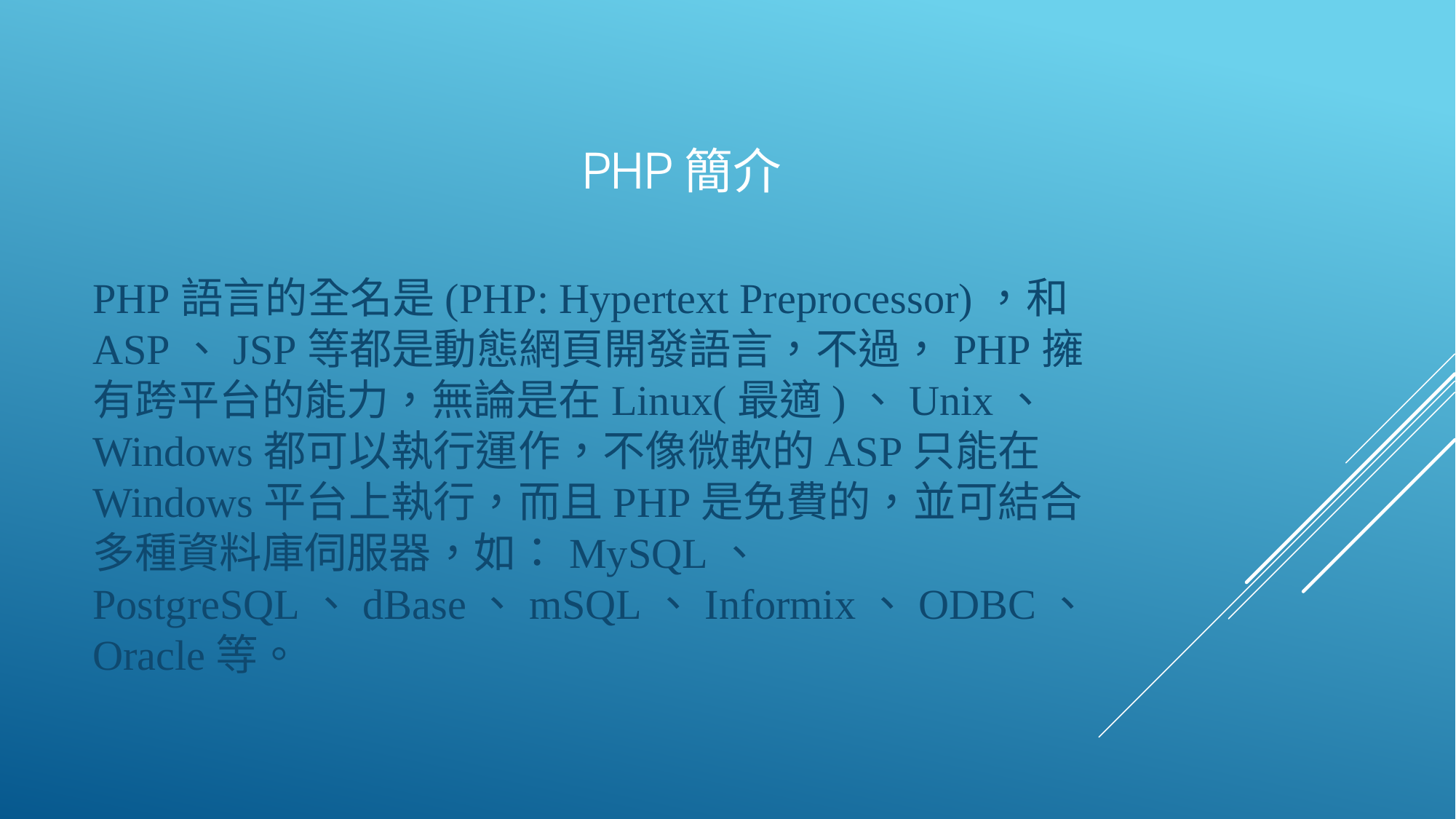

# PHP簡介
PHP語言的全名是(PHP: Hypertext Preprocessor)，和ASP、JSP等都是動態網頁開發語言，不過，PHP擁有跨平台的能力，無論是在Linux(最適)、Unix、 Windows都可以執行運作，不像微軟的ASP只能在Windows平台上執行，而且PHP是免費的，並可結合多種資料庫伺服器，如：MySQL、 PostgreSQL、dBase、mSQL、Informix、ODBC、Oracle等。